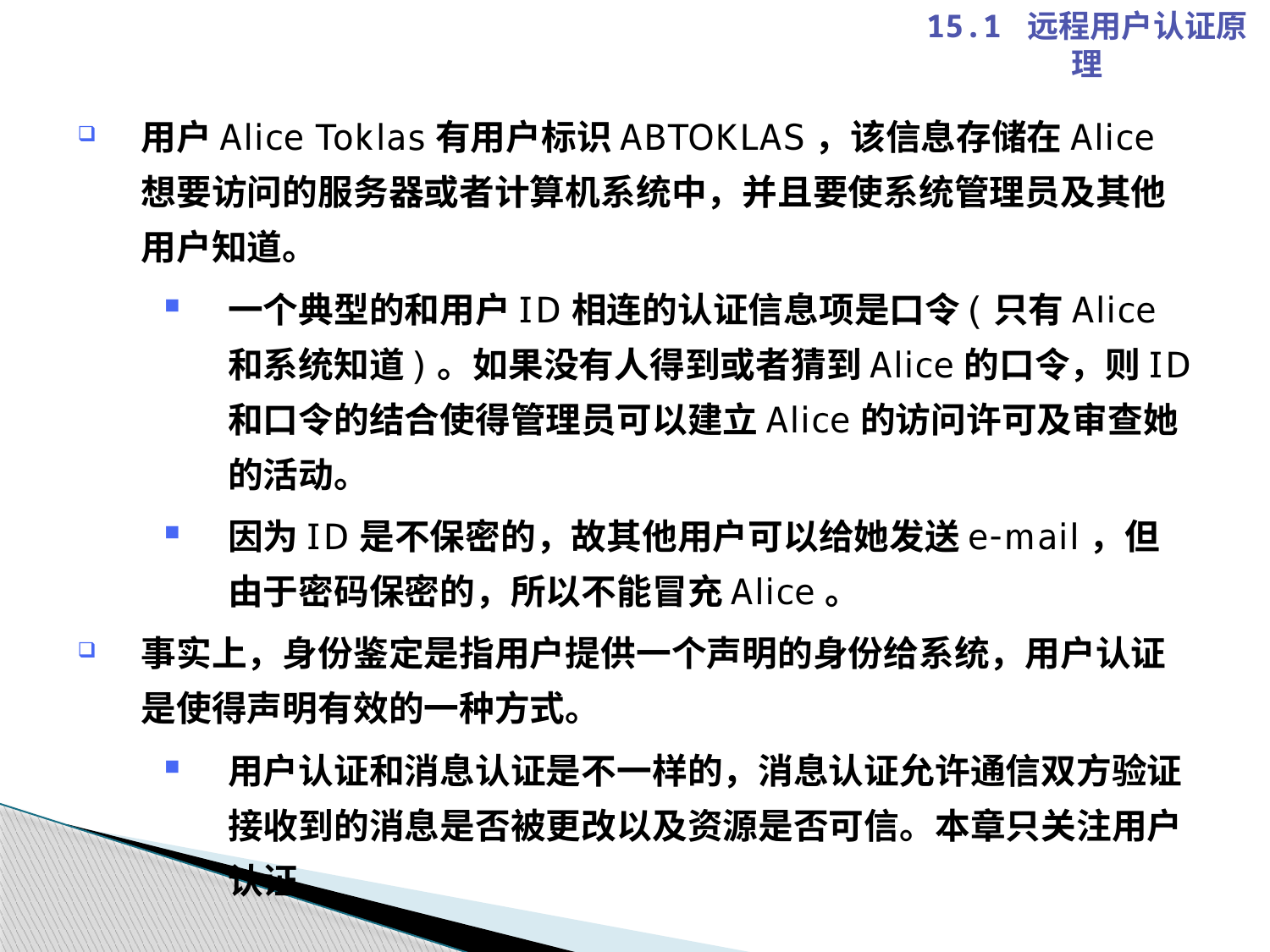

15.1 远程用户认证原理
用户Alice Toklas有用户标识ABTOKLAS，该信息存储在Alice想要访问的服务器或者计算机系统中，并且要使系统管理员及其他用户知道。
一个典型的和用户ID相连的认证信息项是口令(只有Alice和系统知道)。如果没有人得到或者猜到Alice的口令，则ID和口令的结合使得管理员可以建立Alice的访问许可及审查她的活动。
因为ID是不保密的，故其他用户可以给她发送e-mail，但由于密码保密的，所以不能冒充Alice。
事实上，身份鉴定是指用户提供一个声明的身份给系统，用户认证是使得声明有效的一种方式。
用户认证和消息认证是不一样的，消息认证允许通信双方验证接收到的消息是否被更改以及资源是否可信。本章只关注用户认证。